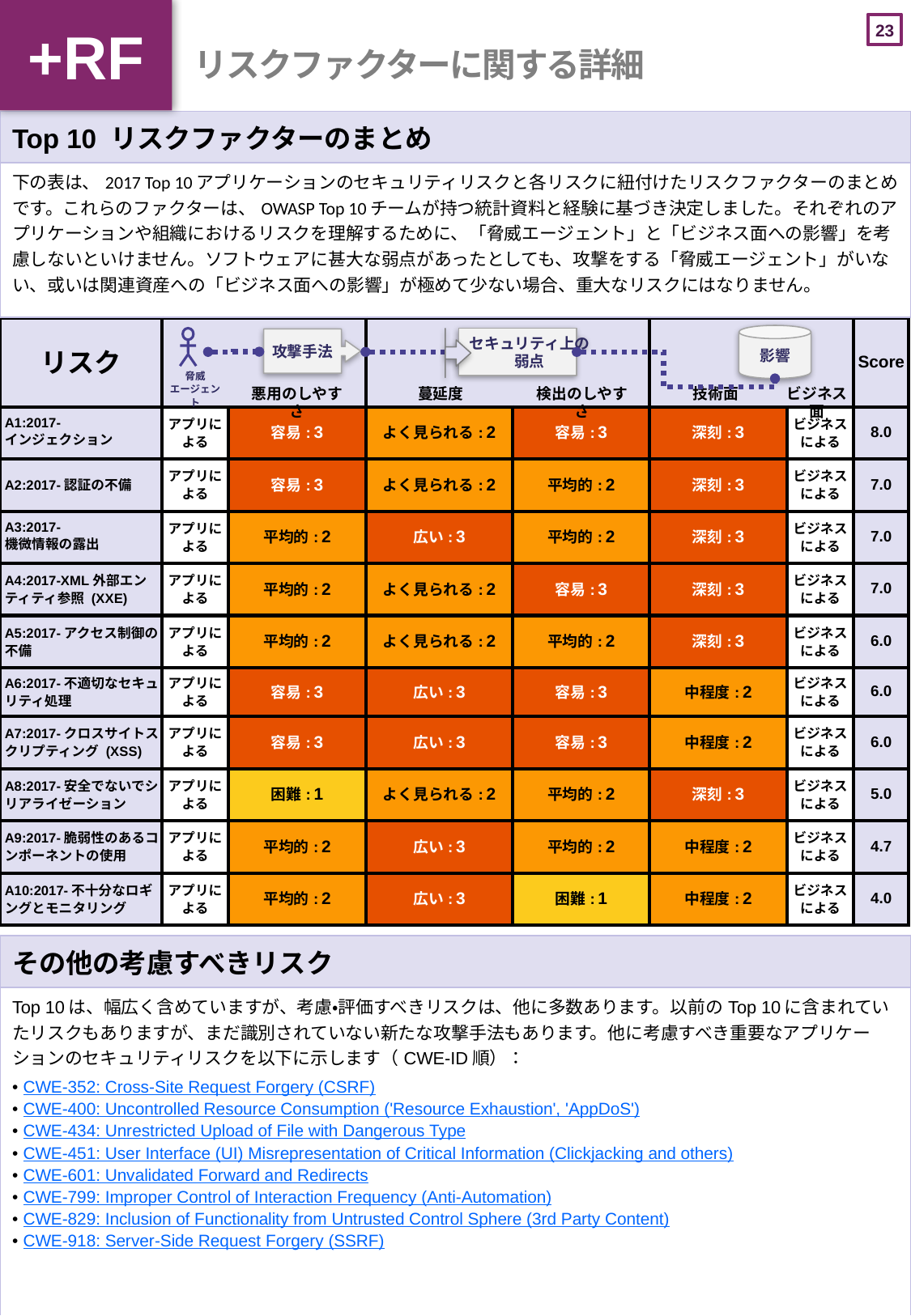

+RF
# リスクファクターに関する詳細
| Top 10 リスクファクターのまとめ |
| --- |
| 下の表は、2017 Top 10アプリケーションのセキュリティリスクと各リスクに紐付けたリスクファクターのまとめです。これらのファクターは、OWASP Top 10チームが持つ統計資料と経験に基づき決定しました。それぞれのアプリケーションや組織におけるリスクを理解するために、「脅威エージェント」と「ビジネス面への影響」を考慮しないといけません。ソフトウェアに甚大な弱点があったとしても、攻撃をする「脅威エージェント」がいない、或いは関連資産への「ビジネス面への影響」が極めて少ない場合、重大なリスクにはなりません。 |
| リスク |  |  |  |  |  |  | Score |
| --- | --- | --- | --- | --- | --- | --- | --- |
| A1:2017- インジェクション | アプリによる | 容易: 3 | よく見られる: 2 | 容易: 3 | 深刻: 3 | ビジネスによる | 8.0 |
| A2:2017-認証の不備 | アプリによる | 容易: 3 | よく見られる: 2 | 平均的: 2 | 深刻: 3 | ビジネスによる | 7.0 |
| A3:2017- 機微情報の露出 | アプリによる | 平均的: 2 | 広い: 3 | 平均的: 2 | 深刻: 3 | ビジネスによる | 7.0 |
| A4:2017-XML外部エンティティ参照 (XXE) | アプリによる | 平均的: 2 | よく見られる: 2 | 容易: 3 | 深刻: 3 | ビジネスによる | 7.0 |
| A5:2017-アクセス制御の不備 | アプリによる | 平均的: 2 | よく見られる: 2 | 平均的: 2 | 深刻: 3 | ビジネスによる | 6.0 |
| A6:2017-不適切なセキュリティ処理 | アプリによる | 容易: 3 | 広い: 3 | 容易: 3 | 中程度: 2 | ビジネスによる | 6.0 |
| A7:2017-クロスサイトスクリプティング (XSS) | アプリによる | 容易: 3 | 広い: 3 | 容易: 3 | 中程度: 2 | ビジネスによる | 6.0 |
| A8:2017-安全でないでシリアライゼーション | アプリによる | 困難: 1 | よく見られる: 2 | 平均的: 2 | 深刻: 3 | ビジネスによる | 5.0 |
| A9:2017-脆弱性のあるコンポーネントの使用 | アプリによる | 平均的: 2 | 広い: 3 | 平均的: 2 | 中程度: 2 | ビジネスによる | 4.7 |
| A10:2017-不十分なロギングとモニタリング | アプリによる | 平均的: 2 | 広い: 3 | 困難: 1 | 中程度: 2 | ビジネスによる | 4.0 |
影響

セキュリティ上の
弱点
攻撃手法
脅威
エージェント

悪用のしやすさ
蔓延度
検出のしやすさ
技術面
ビジネス面
| その他の考慮すべきリスク |
| --- |
| Top 10は、幅広く含めていますが、考慮・評価すべきリスクは、他に多数あります。以前のTop 10に含まれていたリスクもありますが、まだ識別されていない新たな攻撃手法もあります。他に考慮すべき重要なアプリケーションのセキュリティリスクを以下に示します（CWE-ID順）： CWE-352: Cross-Site Request Forgery (CSRF) CWE-400: Uncontrolled Resource Consumption ('Resource Exhaustion', 'AppDoS') CWE-434: Unrestricted Upload of File with Dangerous Type CWE-451: User Interface (UI) Misrepresentation of Critical Information (Clickjacking and others) CWE-601: Unvalidated Forward and Redirects CWE-799: Improper Control of Interaction Frequency (Anti-Automation) CWE-829: Inclusion of Functionality from Untrusted Control Sphere (3rd Party Content) CWE-918: Server-Side Request Forgery (SSRF) |